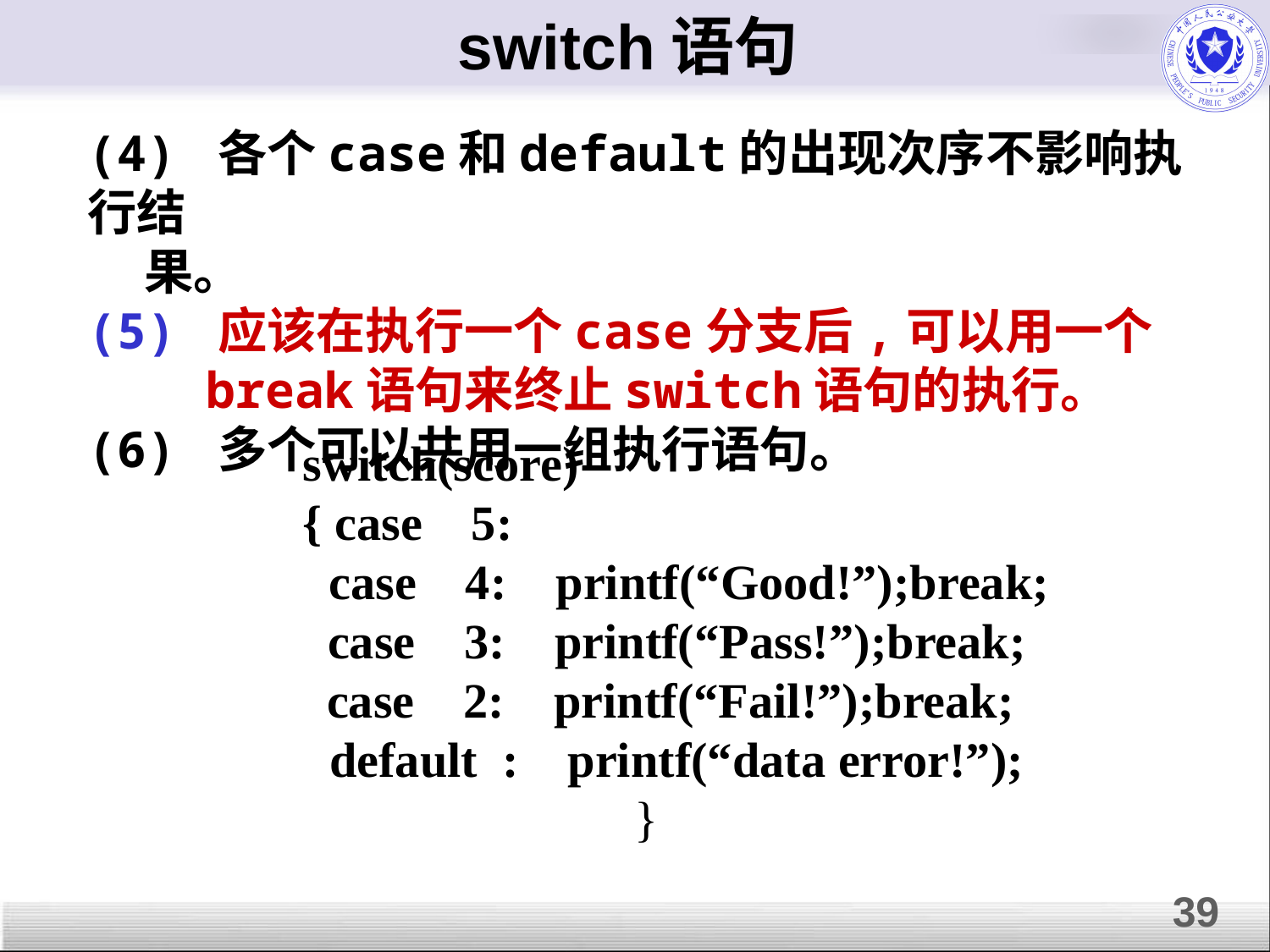

switch语句
(4) 各个case和default的出现次序不影响执行结
    果。
(5) 应该在执行一个case分支后,可以用一个
    break语句来终止switch语句的执行。
(6) 多个可以共用一组执行语句。
                    switch(score)
                    { case    5:
                 case    4:    printf(“Good!”);break;
               case    3:    printf(“Pass!”);break;
              case    2:    printf(“Fail!”);break;
               default  :    printf(“data error!”);
          }